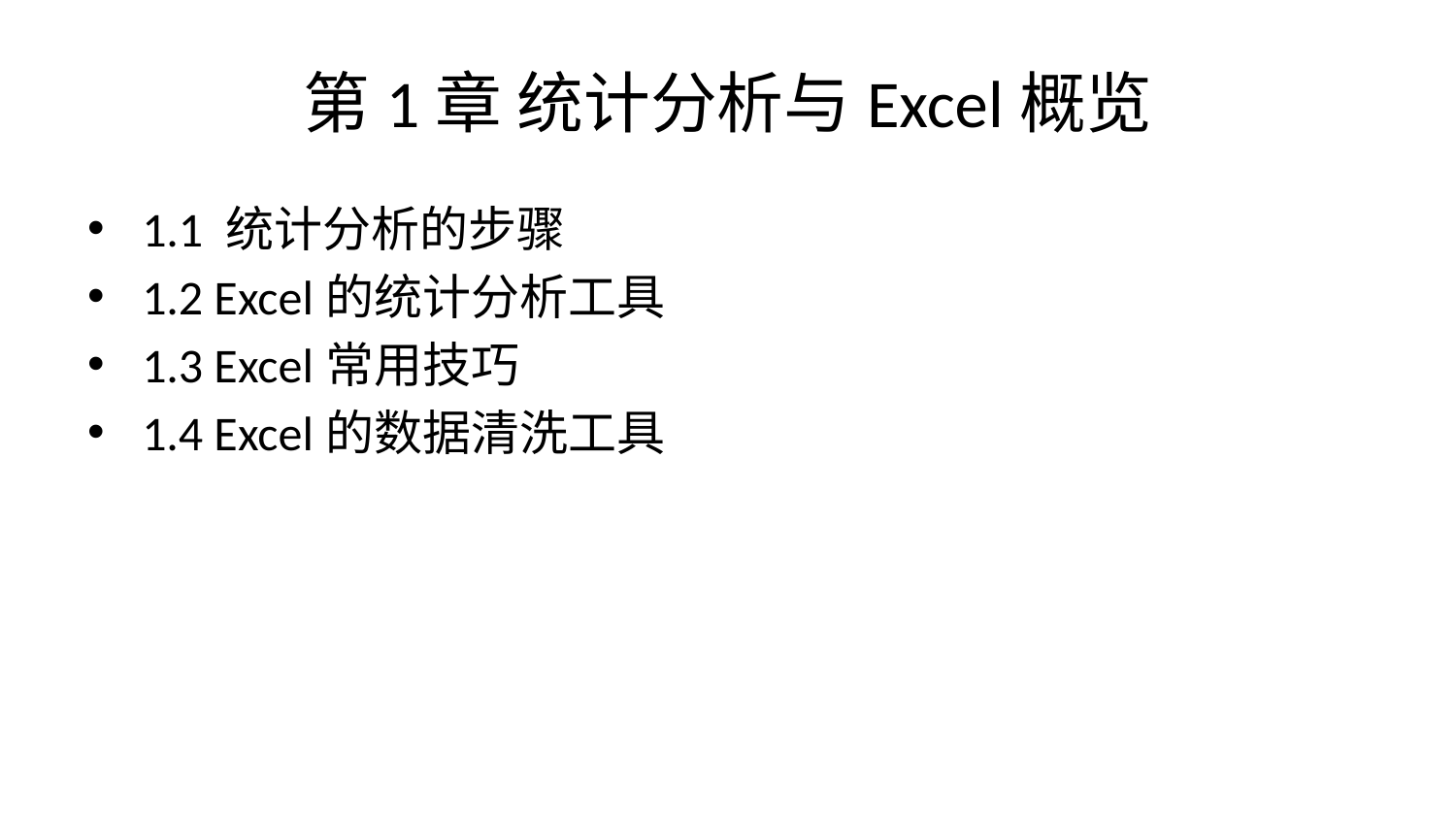

# 第1章 统计分析与Excel概览
1.1 统计分析的步骤
1.2 Excel的统计分析工具
1.3 Excel常用技巧
1.4 Excel的数据清洗工具